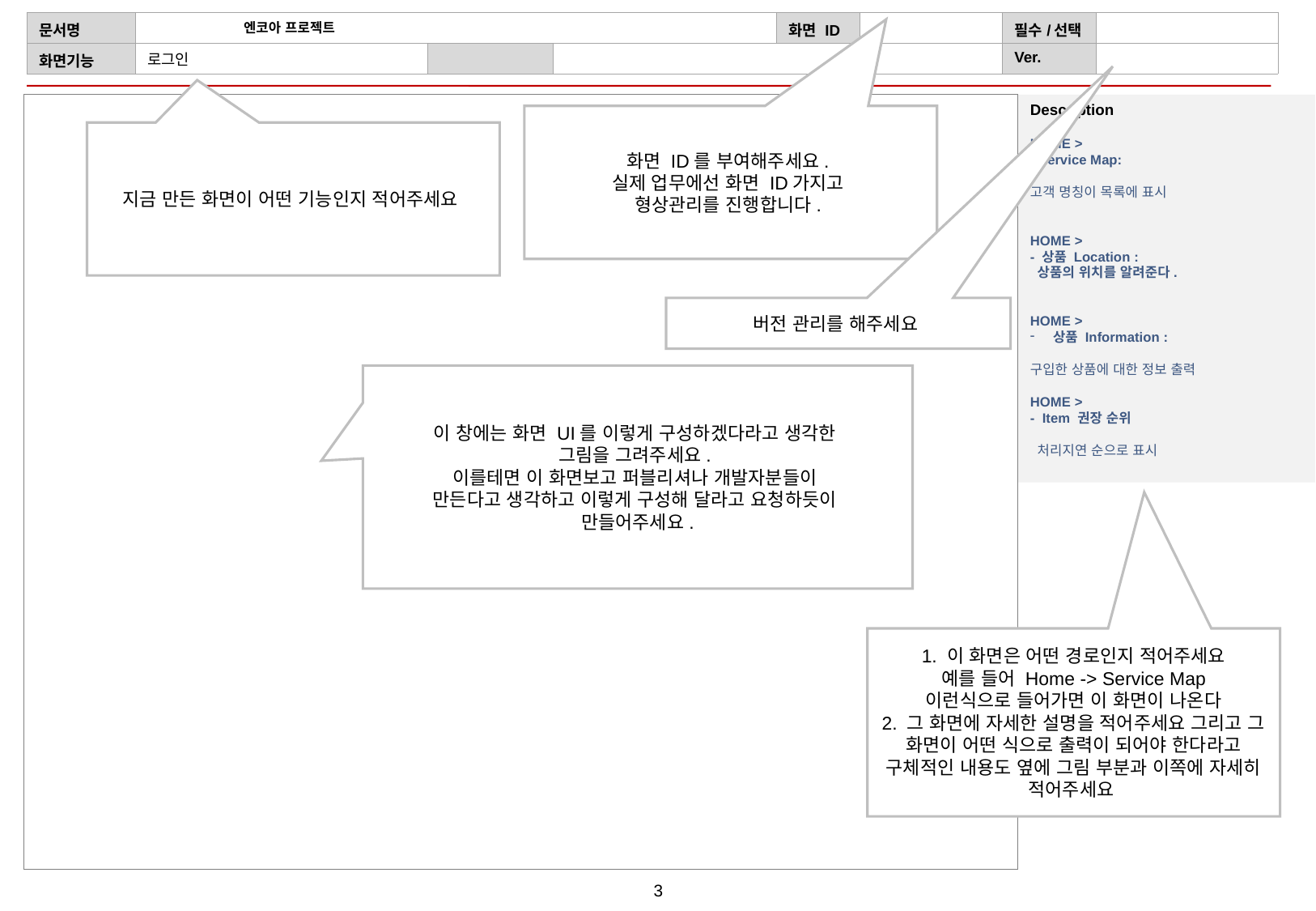

로그인
Description

HOME >
- Service Map:

고객 명칭이 목록에 표시

HOME >
- 상품 Location :
 상품의 위치를 알려준다.

HOME >
상품 Information :

구입한 상품에 대한 정보 출력

HOME >
-  Item 권장 순위

 처리지연 순으로 표시

화면 ID를 부여해주세요.
실제 업무에선 화면 ID가지고
형상관리를 진행합니다.
지금 만든 화면이 어떤 기능인지 적어주세요
버전 관리를 해주세요
이 창에는 화면 UI를 이렇게 구성하겠다라고 생각한
그림을 그려주세요.
이를테면 이 화면보고 퍼블리셔나 개발자분들이
만든다고 생각하고 이렇게 구성해 달라고 요청하듯이
만들어주세요.
1. 이 화면은 어떤 경로인지 적어주세요
예를 들어 Home -> Service Map
이런식으로 들어가면 이 화면이 나온다
2. 그 화면에 자세한 설명을 적어주세요 그리고 그 화면이 어떤 식으로 출력이 되어야 한다라고
구체적인 내용도 옆에 그림 부분과 이쪽에 자세히 적어주세요